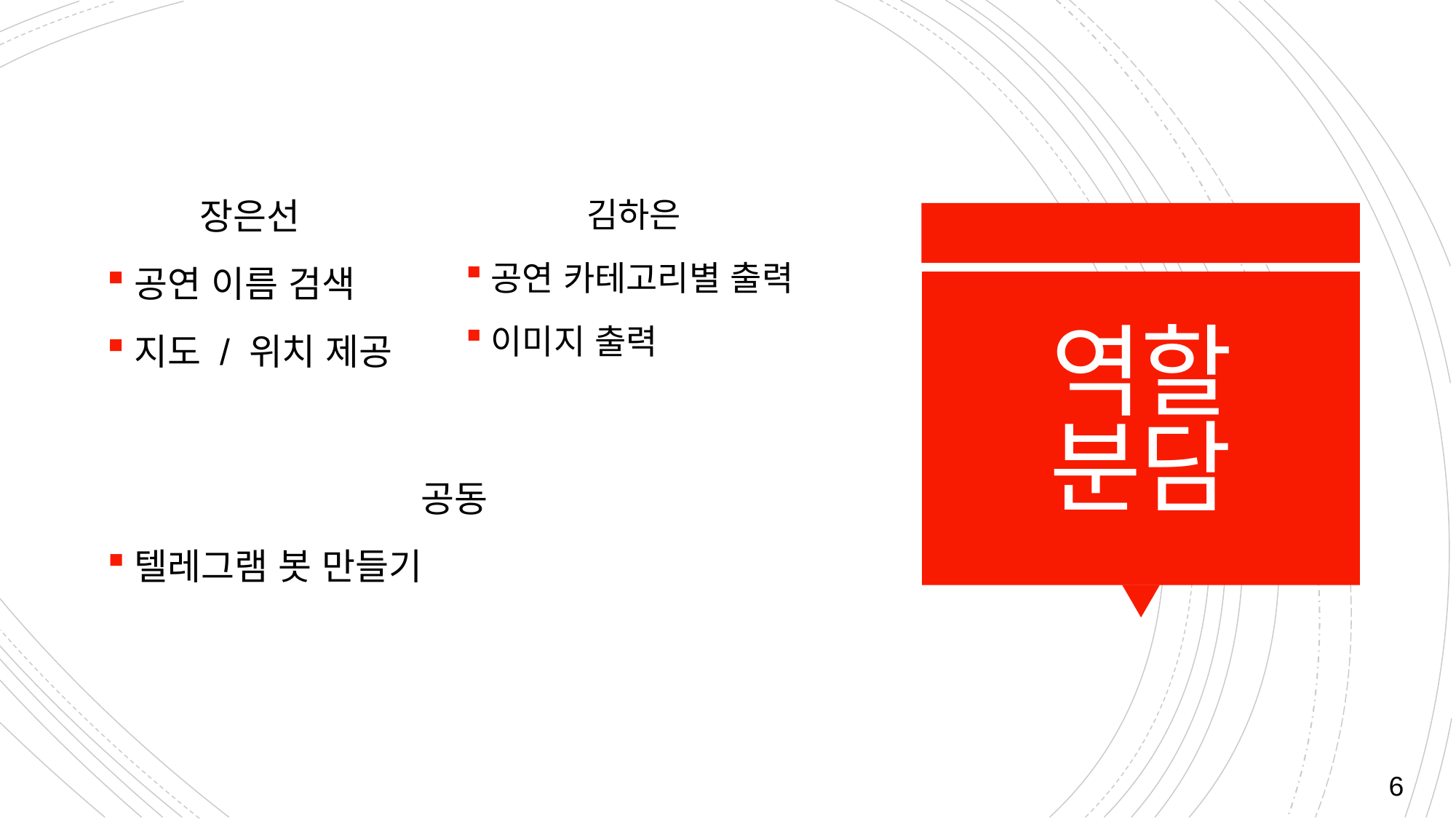

김하은
공연 카테고리별 출력
이미지 출력
장은선
공연 이름 검색
지도 / 위치 제공
# 역할 분담
공동
텔레그램 봇 만들기
6